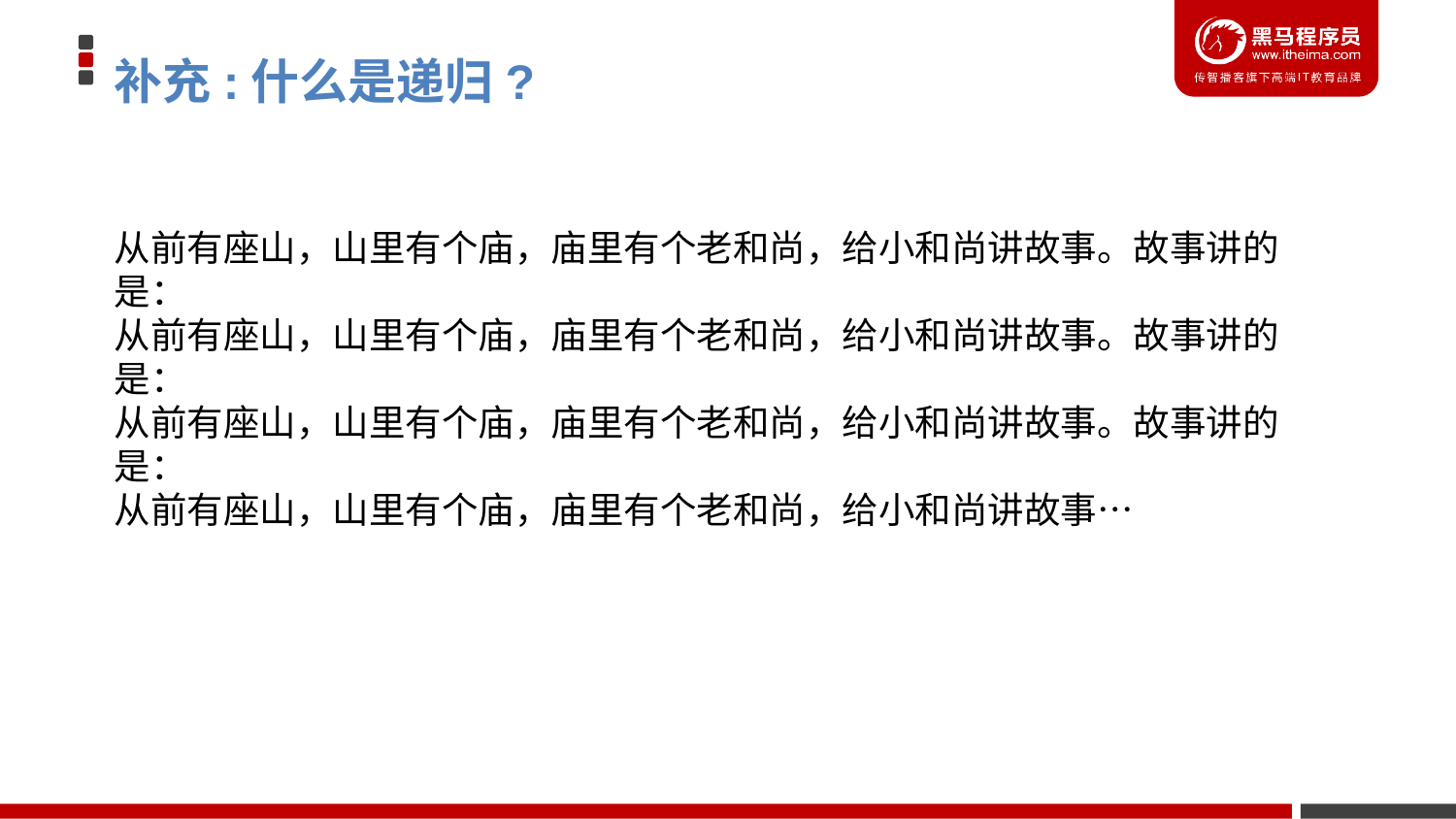

# 补充:什么是递归?
从前有座山，山里有个庙，庙里有个老和尚，给小和尚讲故事。故事讲的是：
从前有座山，山里有个庙，庙里有个老和尚，给小和尚讲故事。故事讲的是：
从前有座山，山里有个庙，庙里有个老和尚，给小和尚讲故事。故事讲的是：
从前有座山，山里有个庙，庙里有个老和尚，给小和尚讲故事…